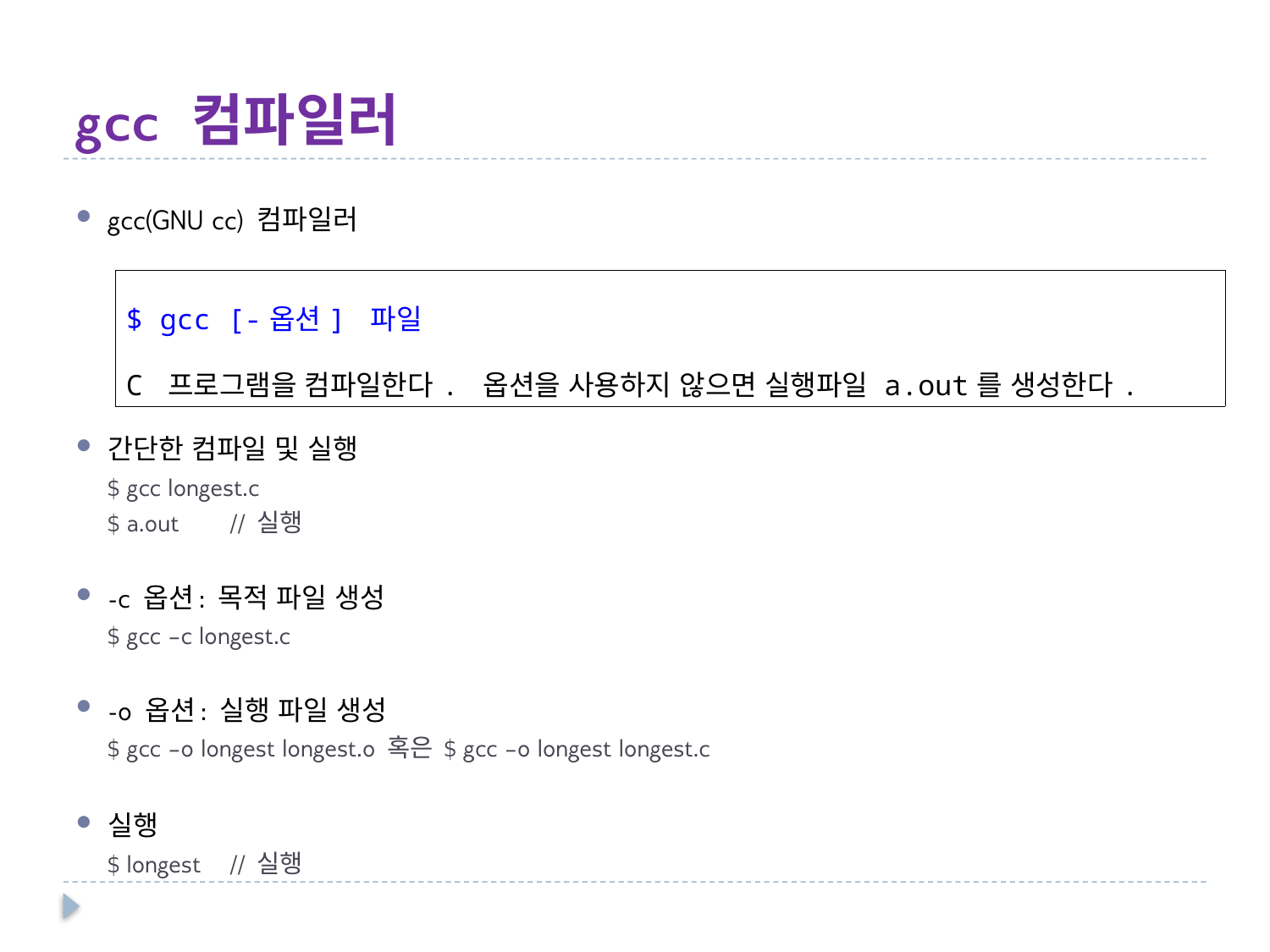

# gcc 컴파일러
gcc(GNU cc) 컴파일러

간단한 컴파일 및 실행
$ gcc longest.c
$ a.out		// 실행

-c 옵션: 목적 파일 생성
$ gcc –c longest.c

-o 옵션: 실행 파일 생성
$ gcc –o longest longest.o 혹은 $ gcc –o longest longest.c

실행
$ longest		// 실행
| $ gcc [-옵션] 파일 C 프로그램을 컴파일한다. 옵션을 사용하지 않으면 실행파일 a.out를 생성한다. |
| --- |